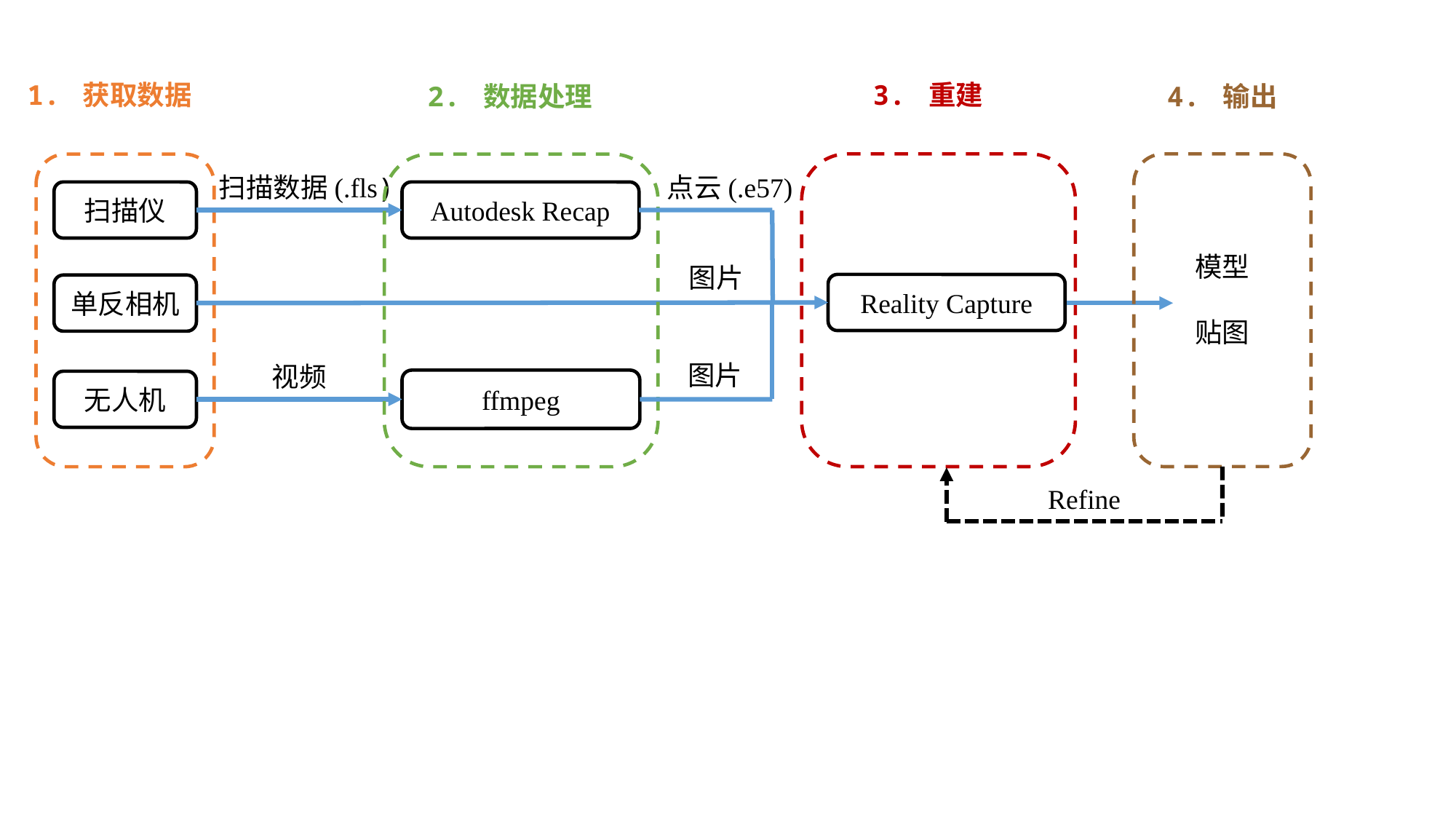

1. 获取数据
3. 重建
2. 数据处理
4. 输出

扫描数据(.fls)
点云(.e57)
扫描仪
Autodesk Recap
模型

贴图
图片
Reality Capture
单反相机
图片
视频
ffmpeg
无人机
Refine